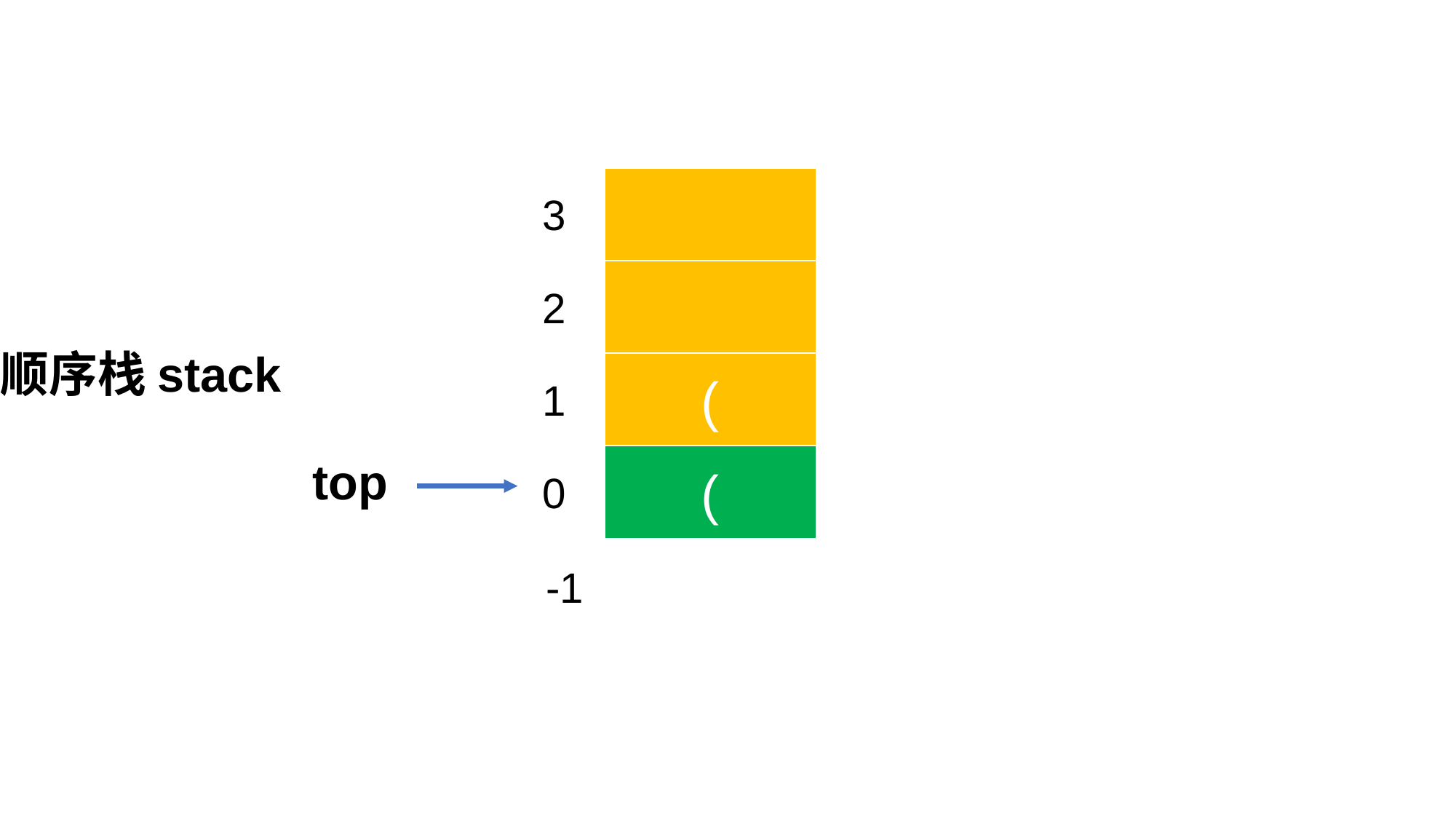

3

2
顺序栈stack
(
1
top
(
0
-1